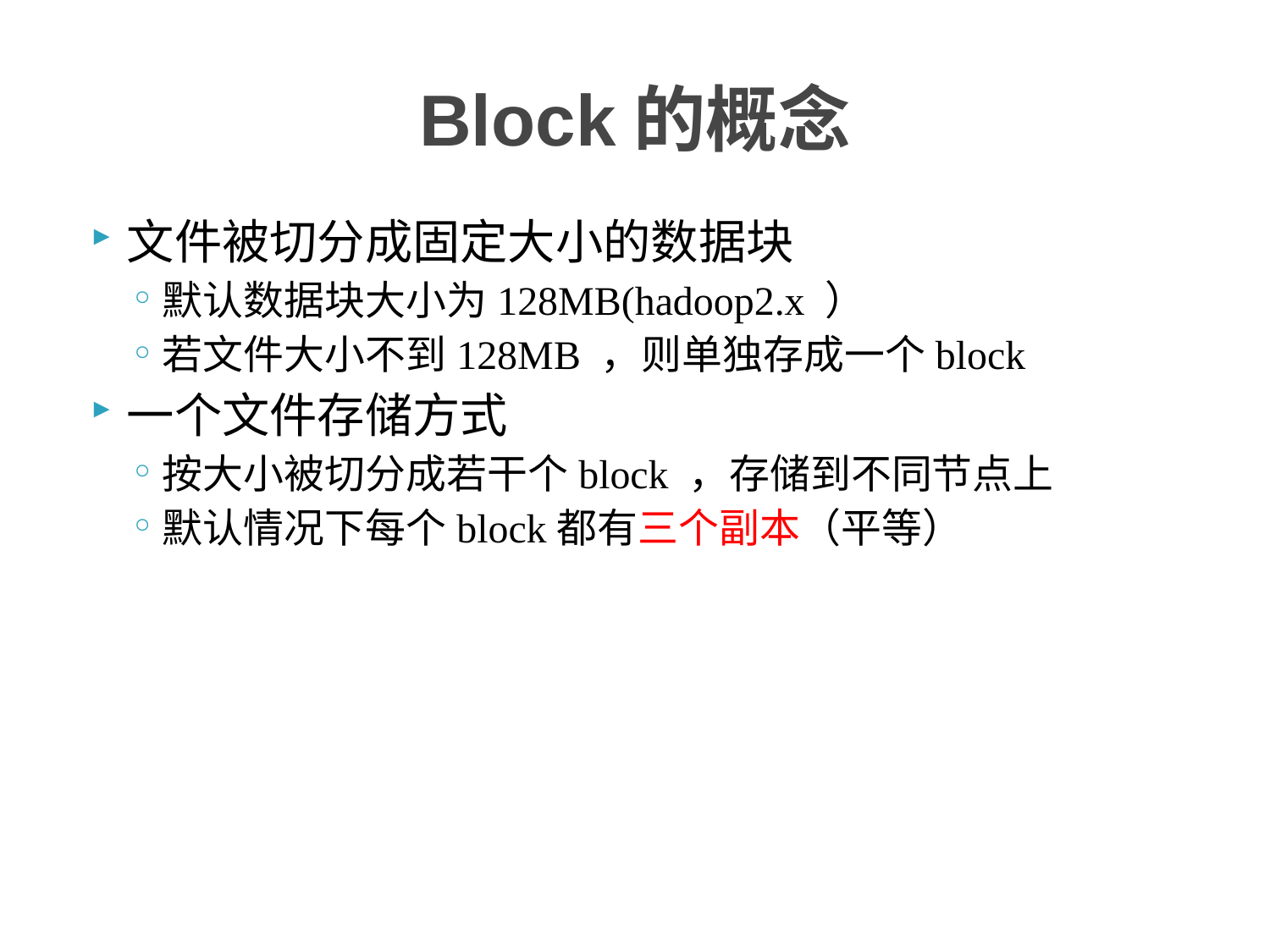

# Block的概念
文件被切分成固定大小的数据块
默认数据块大小为128MB(hadoop2.x ）
若文件大小不到128MB ，则单独存成一个block
一个文件存储方式
按大小被切分成若干个block ，存储到不同节点上
默认情况下每个block都有三个副本（平等）